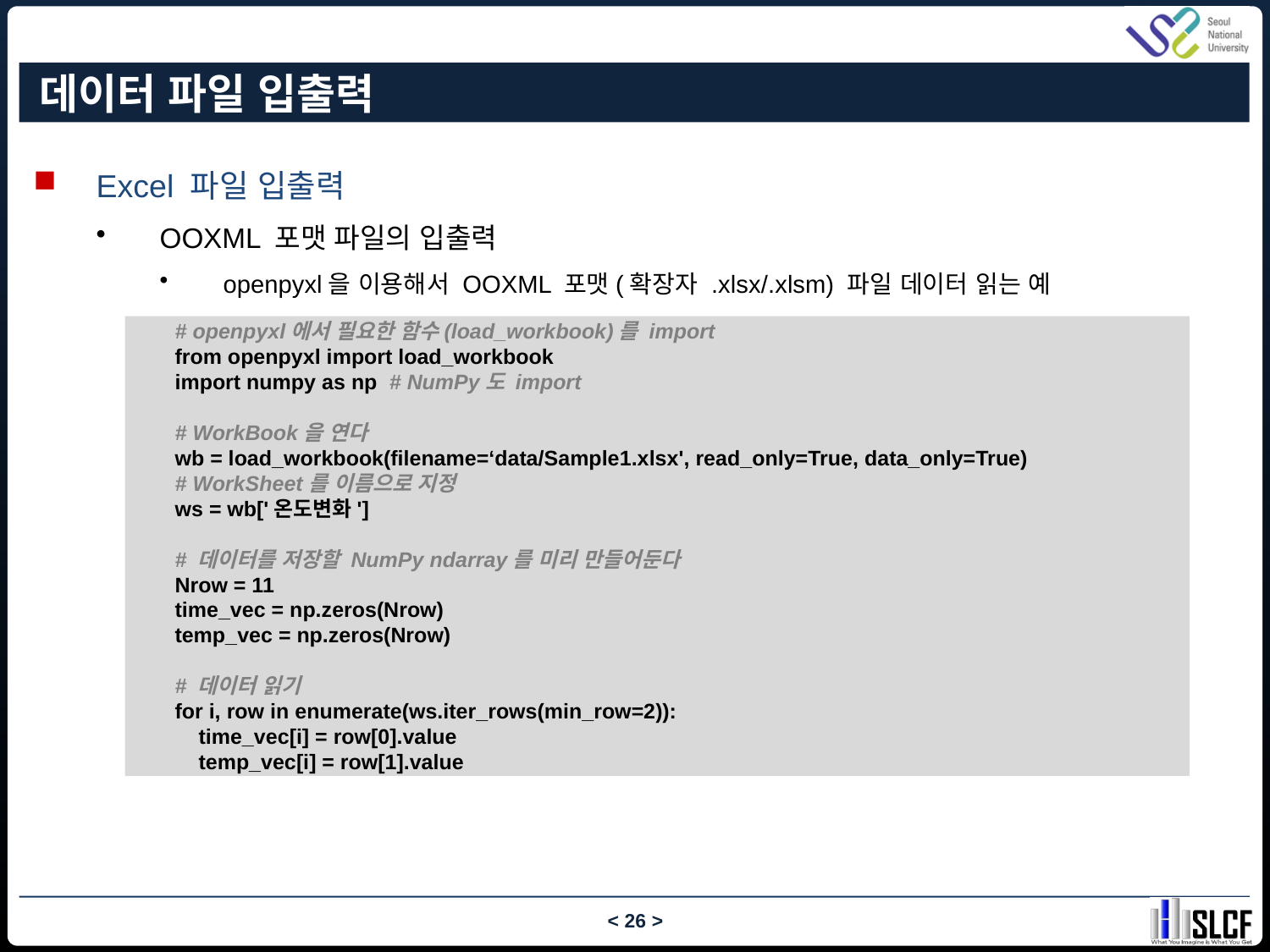

# 데이터 파일 입출력
Excel 파일 입출력
OOXML 포맷 파일의 입출력
openpyxl을 이용해서 OOXML 포맷(확장자 .xlsx/.xlsm) 파일 데이터 읽는 예

workbook을 열 때 옵션인자 data_only=True를 지정하면 계산 식 대신 해당 계산 식으로 계산한 값을 읽어오게 됨
데이터 입력만 수행할 경우에는 read_only=True로 설정
# openpyxl에서 필요한 함수(load_workbook)를 import
from openpyxl import load_workbook
import numpy as np  # NumPy도 import

# WorkBook을 연다
wb = load_workbook(filename=‘data/Sample1.xlsx', read_only=True, data_only=True)
# WorkSheet를 이름으로 지정
ws = wb['온도변화']

# 데이터를 저장할 NumPy ndarray를 미리 만들어둔다
Nrow = 11
time_vec = np.zeros(Nrow)
temp_vec = np.zeros(Nrow)

# 데이터 읽기
for i, row in enumerate(ws.iter_rows(min_row=2)):
    time_vec[i] = row[0].value
    temp_vec[i] = row[1].value